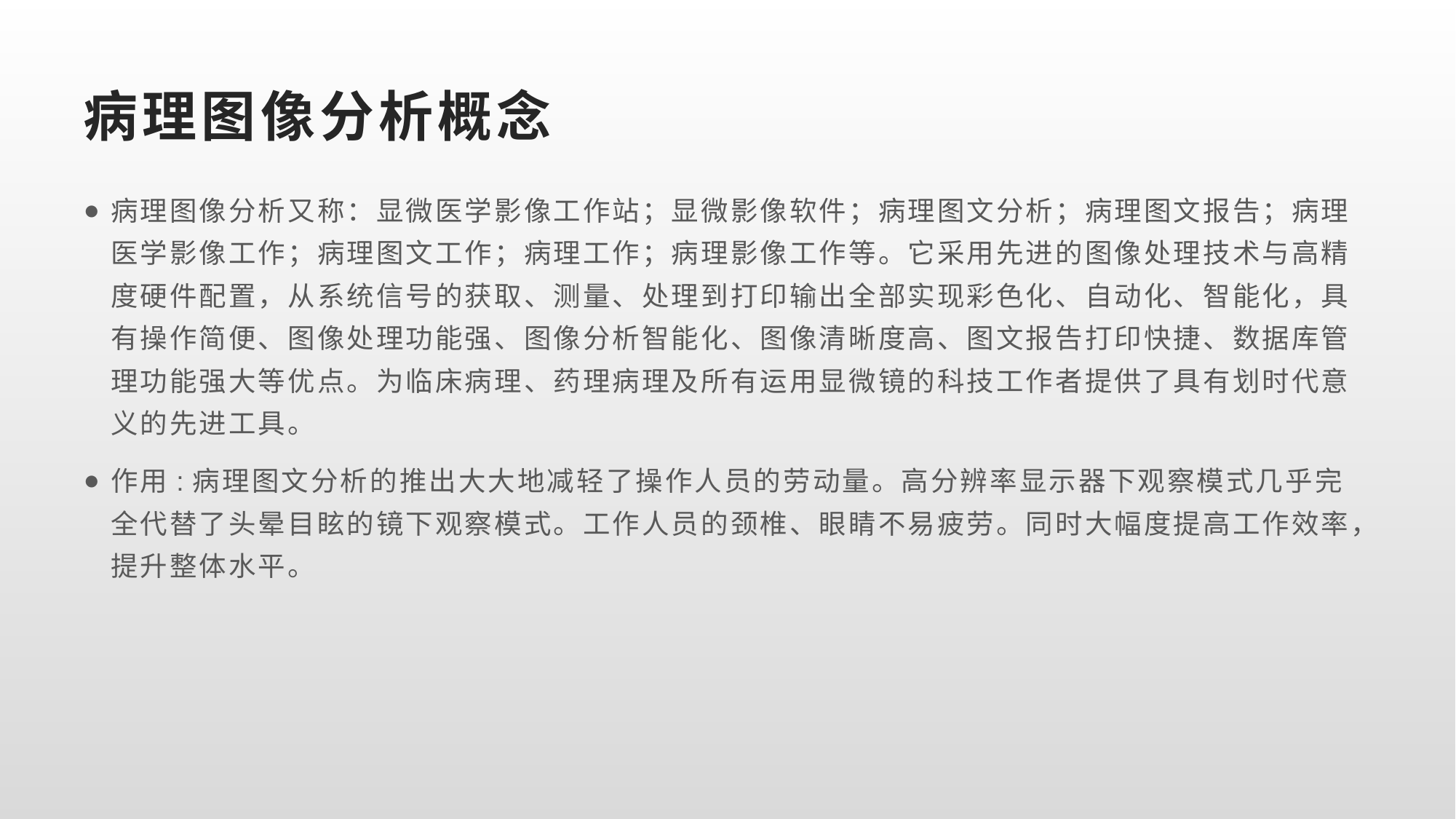

# 病理图像分析概念
病理图像分析又称：显微医学影像工作站；显微影像软件；病理图文分析；病理图文报告；病理医学影像工作；病理图文工作；病理工作；病理影像工作等。它采用先进的图像处理技术与高精度硬件配置，从系统信号的获取、测量、处理到打印输出全部实现彩色化、自动化、智能化，具有操作简便、图像处理功能强、图像分析智能化、图像清晰度高、图文报告打印快捷、数据库管理功能强大等优点。为临床病理、药理病理及所有运用显微镜的科技工作者提供了具有划时代意义的先进工具。
作用:病理图文分析的推出大大地减轻了操作人员的劳动量。高分辨率显示器下观察模式几乎完全代替了头晕目眩的镜下观察模式。工作人员的颈椎、眼睛不易疲劳。同时大幅度提高工作效率，提升整体水平。